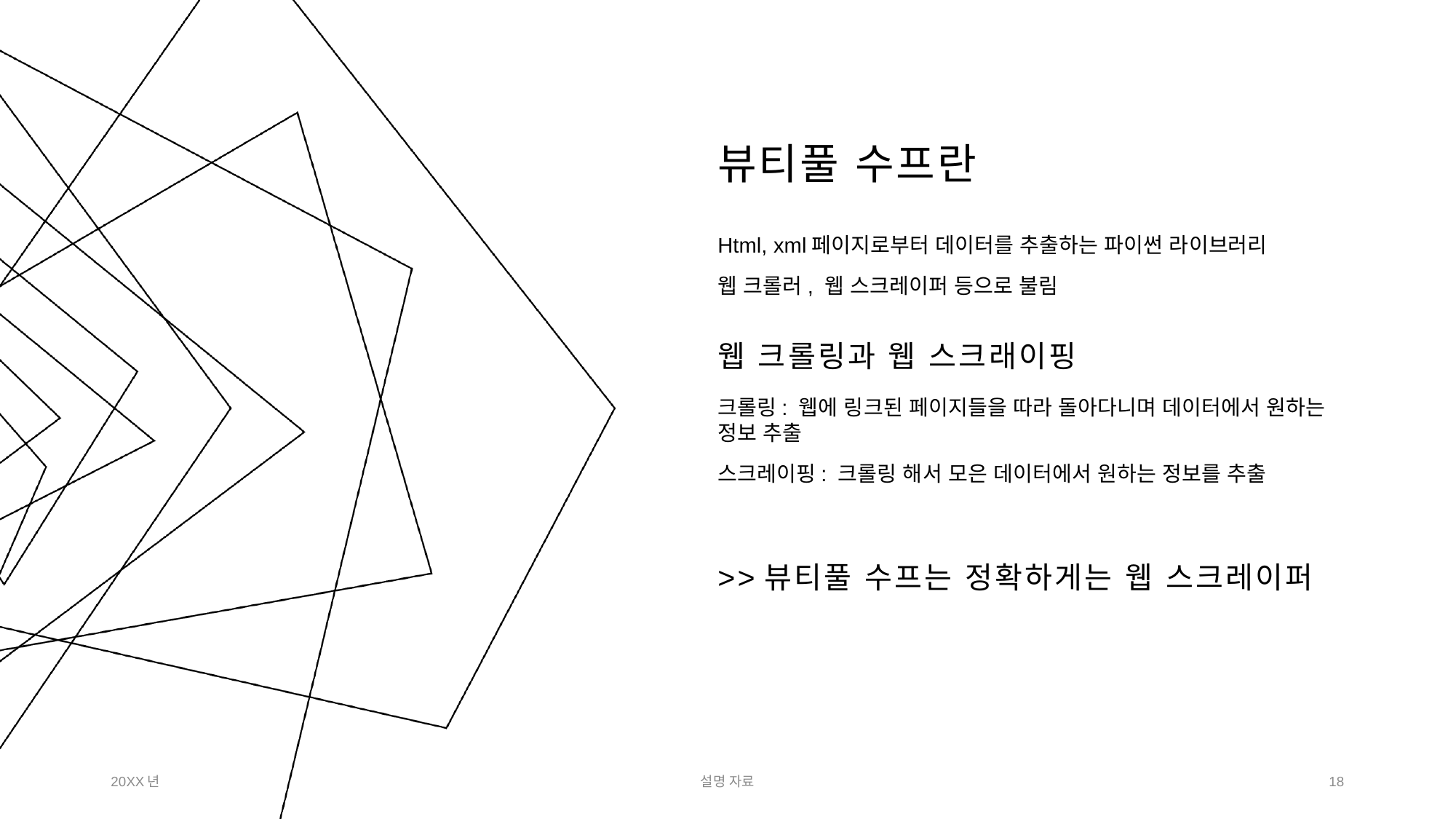

# 뷰티풀 수프란
Html, xml페이지로부터 데이터를 추출하는 파이썬 라이브러리
웹 크롤러, 웹 스크레이퍼 등으로 불림
웹 크롤링과 웹 스크래이핑
크롤링: 웹에 링크된 페이지들을 따라 돌아다니며 데이터에서 원하는 정보 추출
스크레이핑: 크롤링 해서 모은 데이터에서 원하는 정보를 추출
>>뷰티풀 수프는 정확하게는 웹 스크레이퍼
20XX년
설명 자료
18